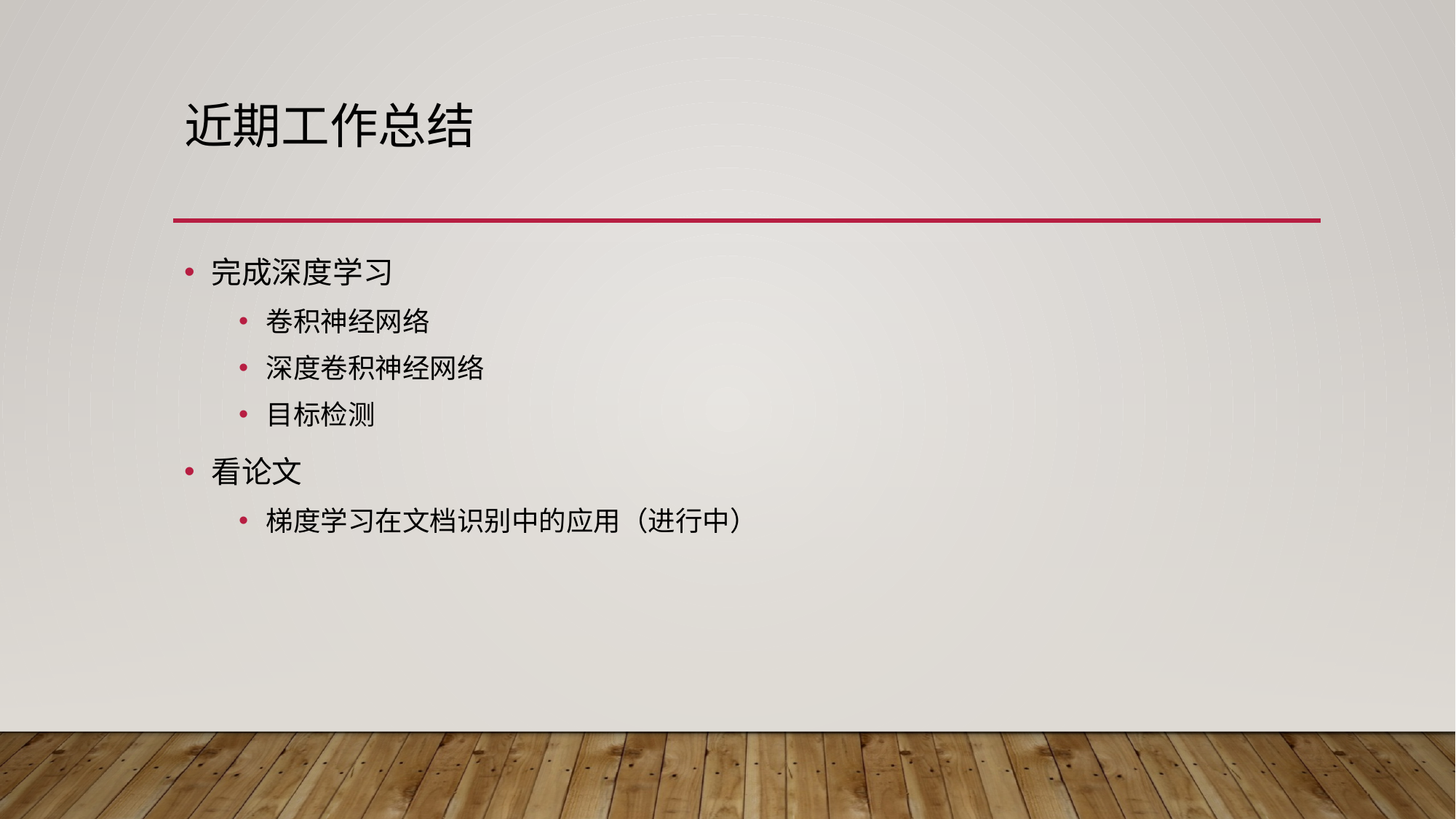

# 近期工作总结
完成深度学习
卷积神经网络
深度卷积神经网络
目标检测
看论文
梯度学习在文档识别中的应用（进行中）